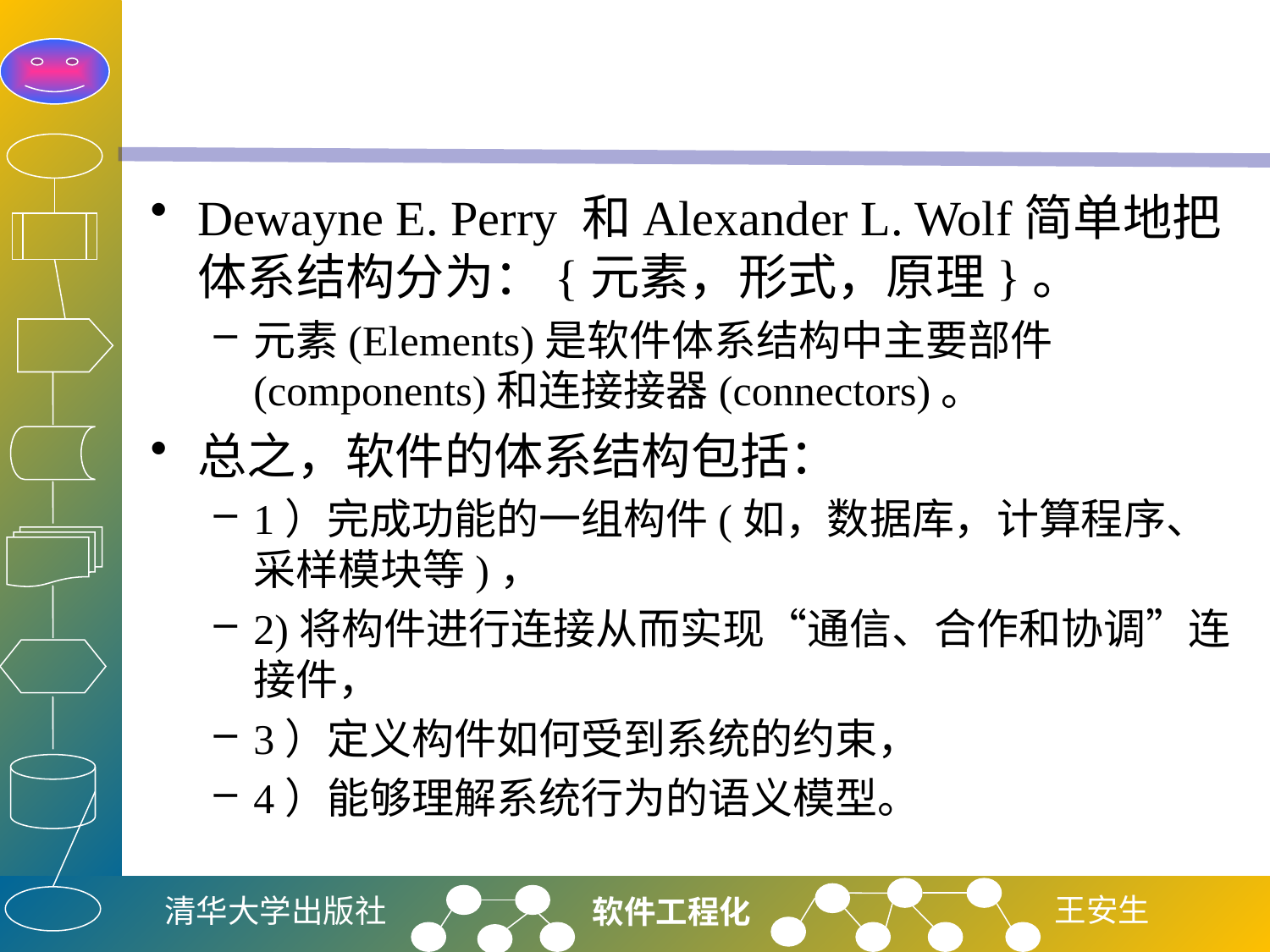

#
Dewayne E. Perry 和Alexander L. Wolf简单地把体系结构分为：{元素，形式，原理}。
元素(Elements)是软件体系结构中主要部件(components)和连接接器(connectors)。
总之，软件的体系结构包括：
1）完成功能的一组构件(如，数据库，计算程序、采样模块等)，
2)将构件进行连接从而实现“通信、合作和协调”连接件，
3）定义构件如何受到系统的约束，
4）能够理解系统行为的语义模型。